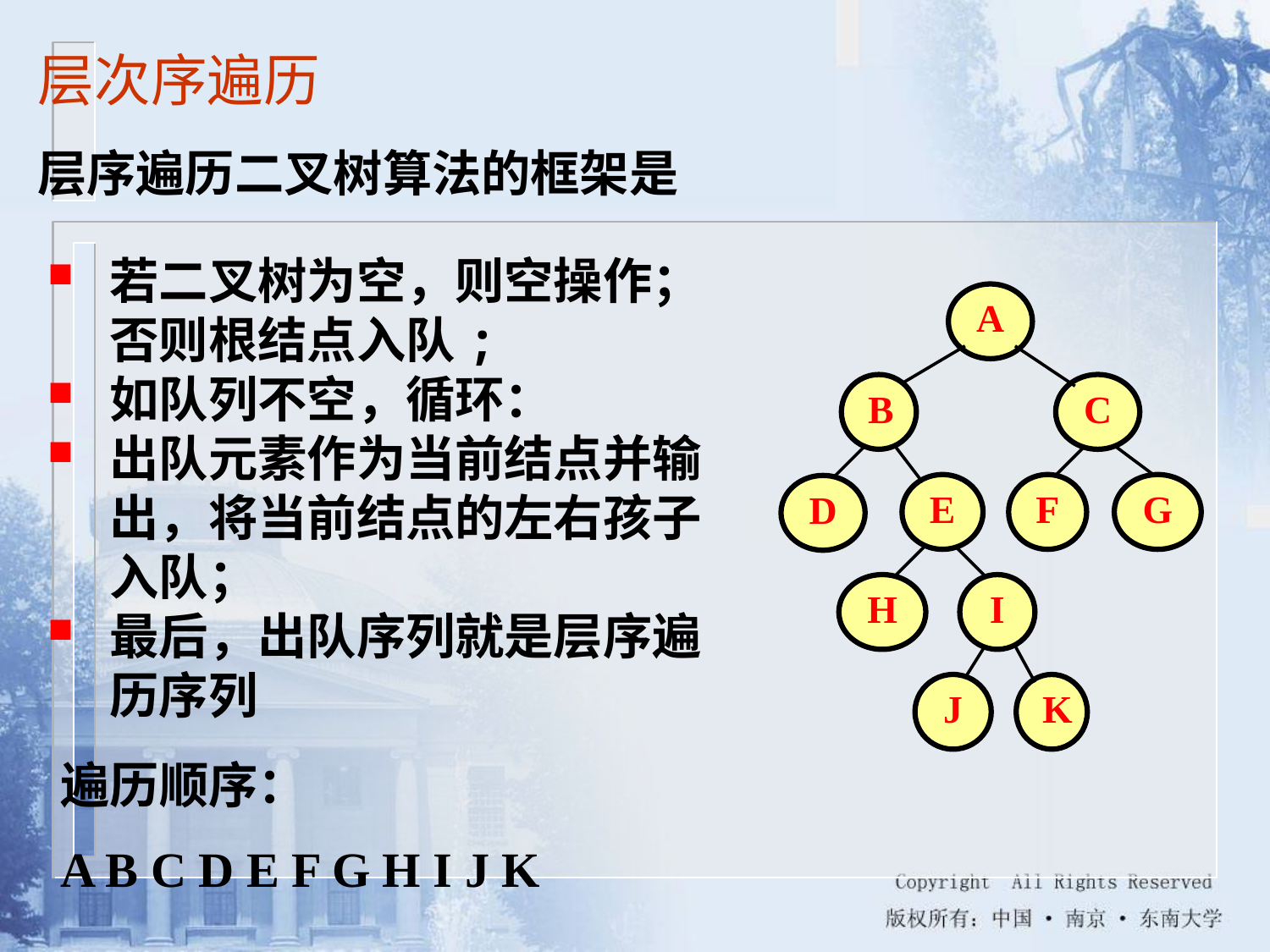

层次序遍历
层序遍历二叉树算法的框架是
若二叉树为空，则空操作；否则根结点入队;
如队列不空，循环：
出队元素作为当前结点并输出，将当前结点的左右孩子入队；
最后，出队序列就是层序遍历序列
A

B
C

E
F
G
D

H
I

J
K
遍历顺序：
A B C D E F G H I J K